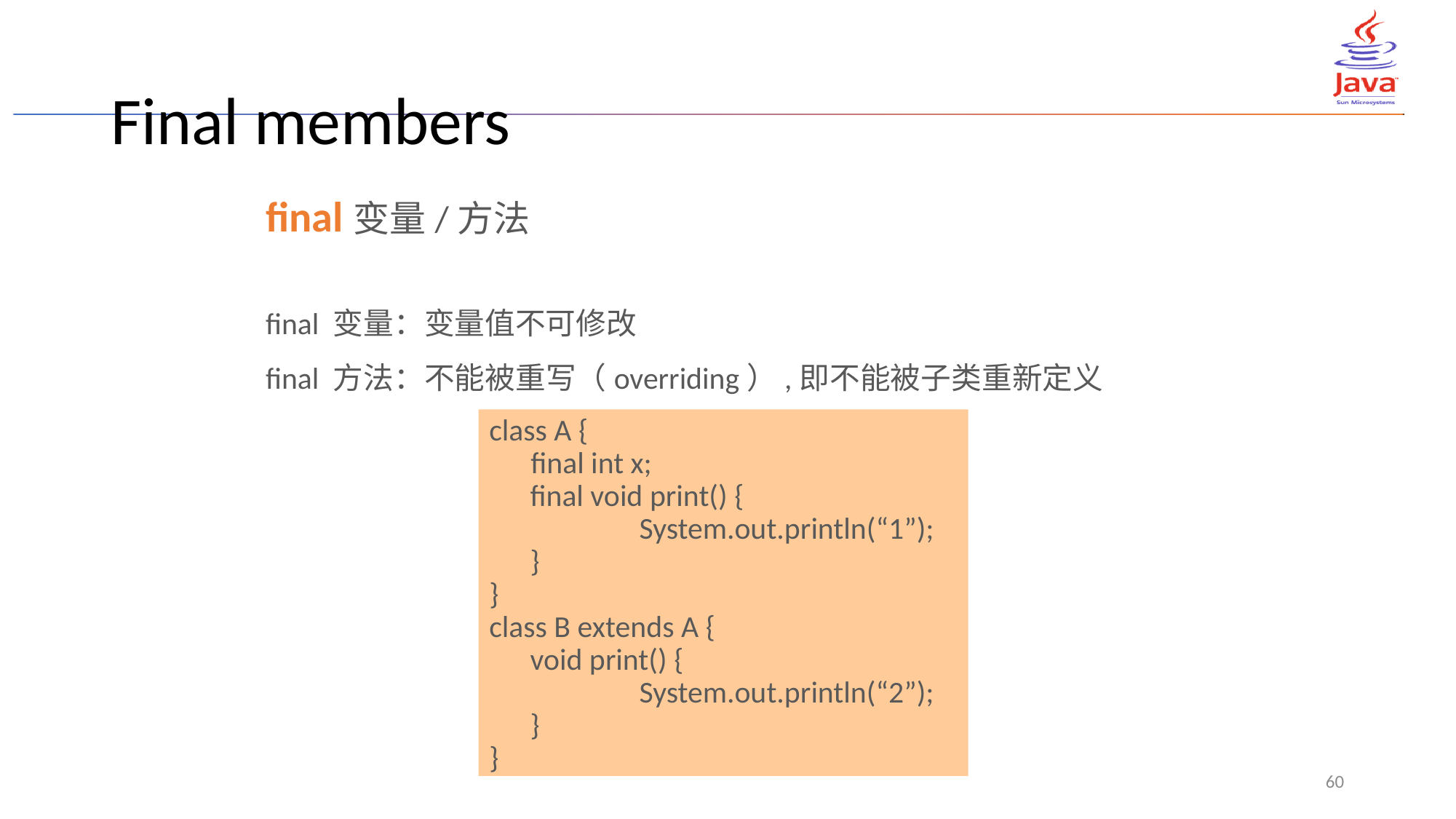

# Final members
final变量/方法
final 变量：变量值不可修改
final 方法：不能被重写（overriding）,即不能被子类重新定义
class A {
      final int x;
	final void print() {
		System.out.println(“1”);
	}
}
class B extends A {
	void print() {
		System.out.println(“2”);
	}
}
60